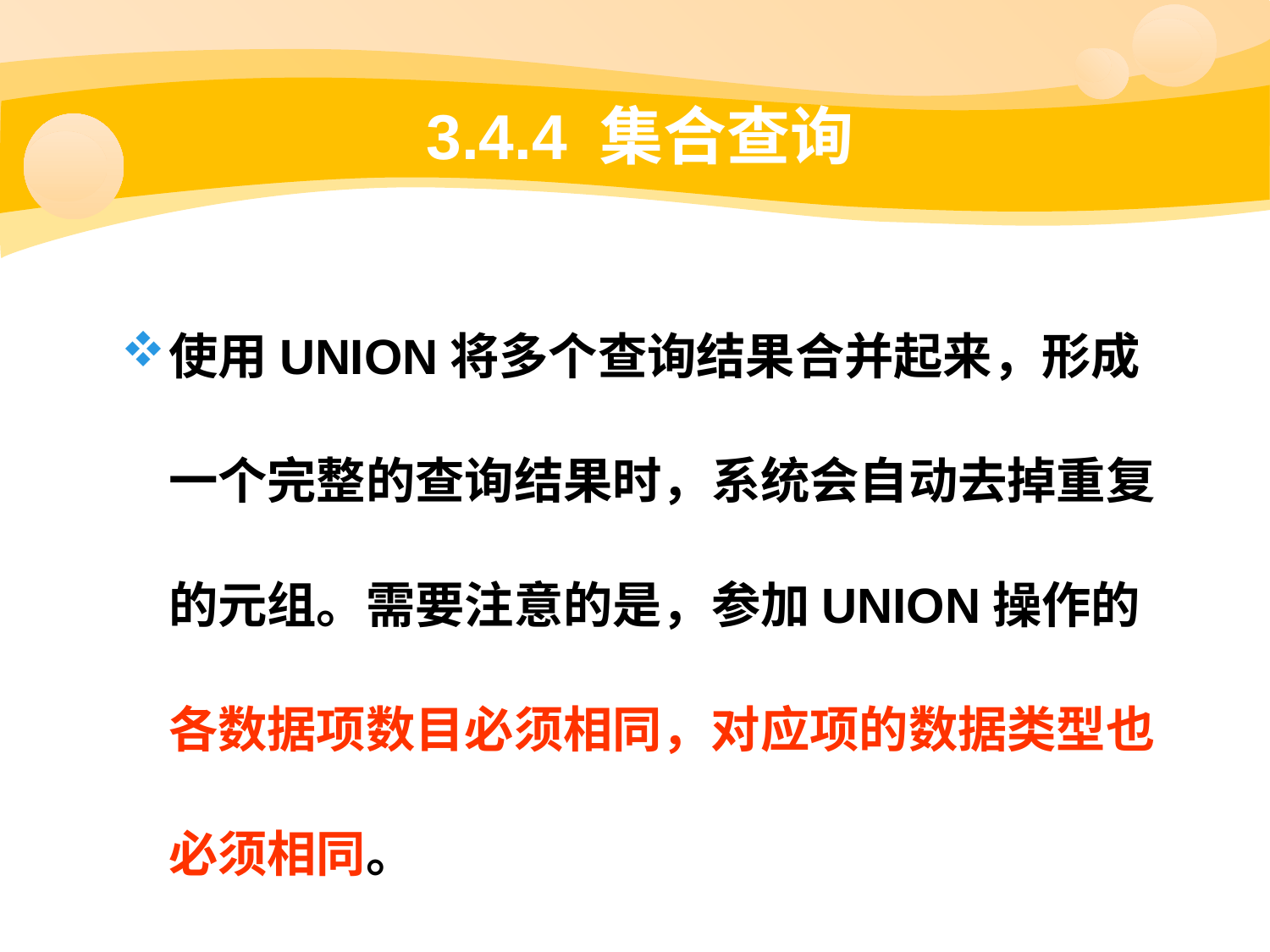

# 3.4.4 集合查询
使用UNION将多个查询结果合并起来，形成一个完整的查询结果时，系统会自动去掉重复的元组。需要注意的是，参加UNION操作的各数据项数目必须相同，对应项的数据类型也必须相同。